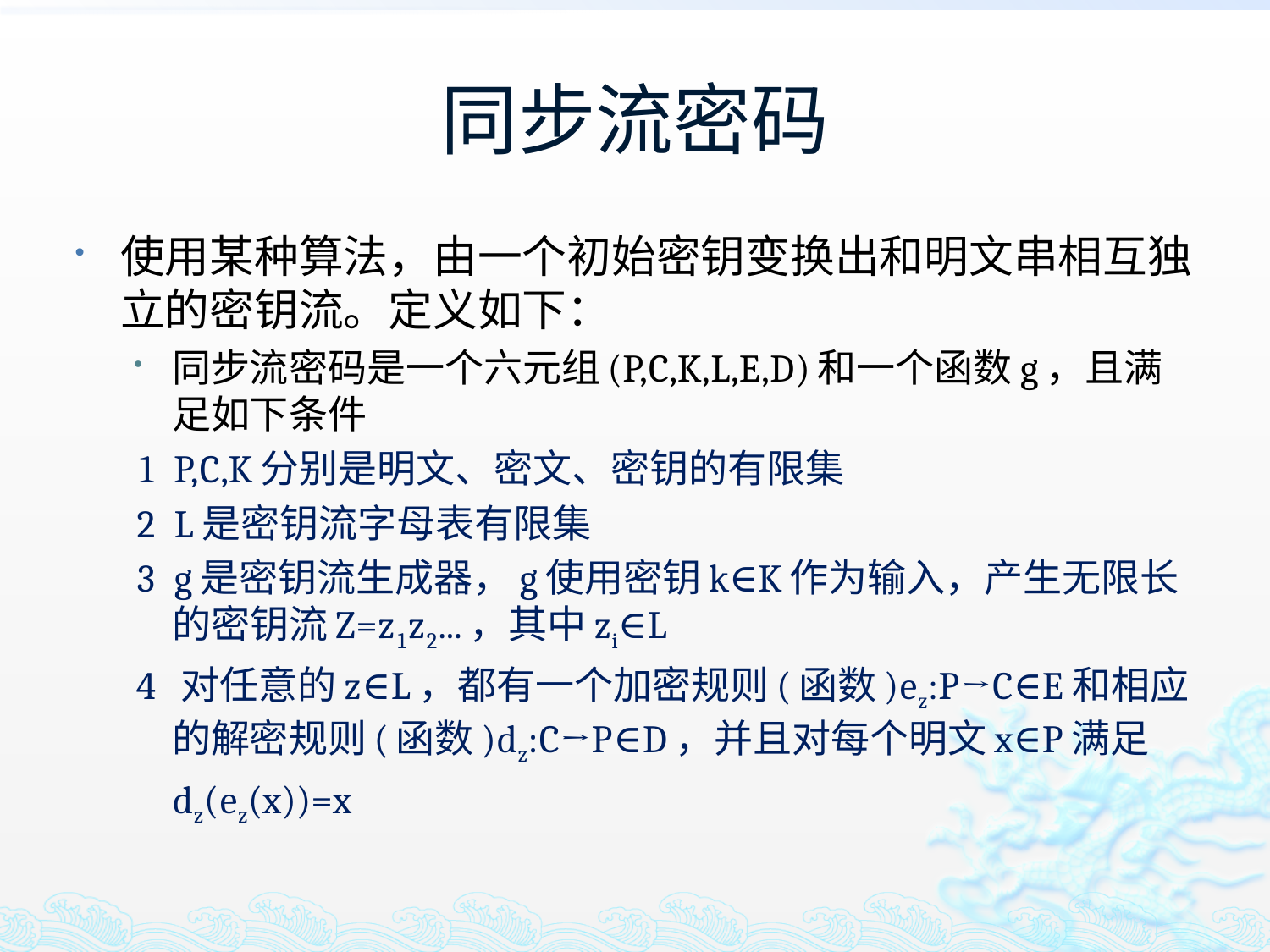

# 同步流密码
使用某种算法，由一个初始密钥变换出和明文串相互独立的密钥流。定义如下：
同步流密码是一个六元组(P,C,K,L,E,D)和一个函数g，且满足如下条件
1  P,C,K分别是明文、密文、密钥的有限集
2  L是密钥流字母表有限集
3  g是密钥流生成器，g使用密钥k∈K作为输入，产生无限长的密钥流Z=z1z2...，其中zi∈L
4  对任意的z∈L，都有一个加密规则(函数)ez:P→C∈E和相应的解密规则(函数)dz:C→P∈D，并且对每个明文x∈P满足
	dz(ez(x))=x